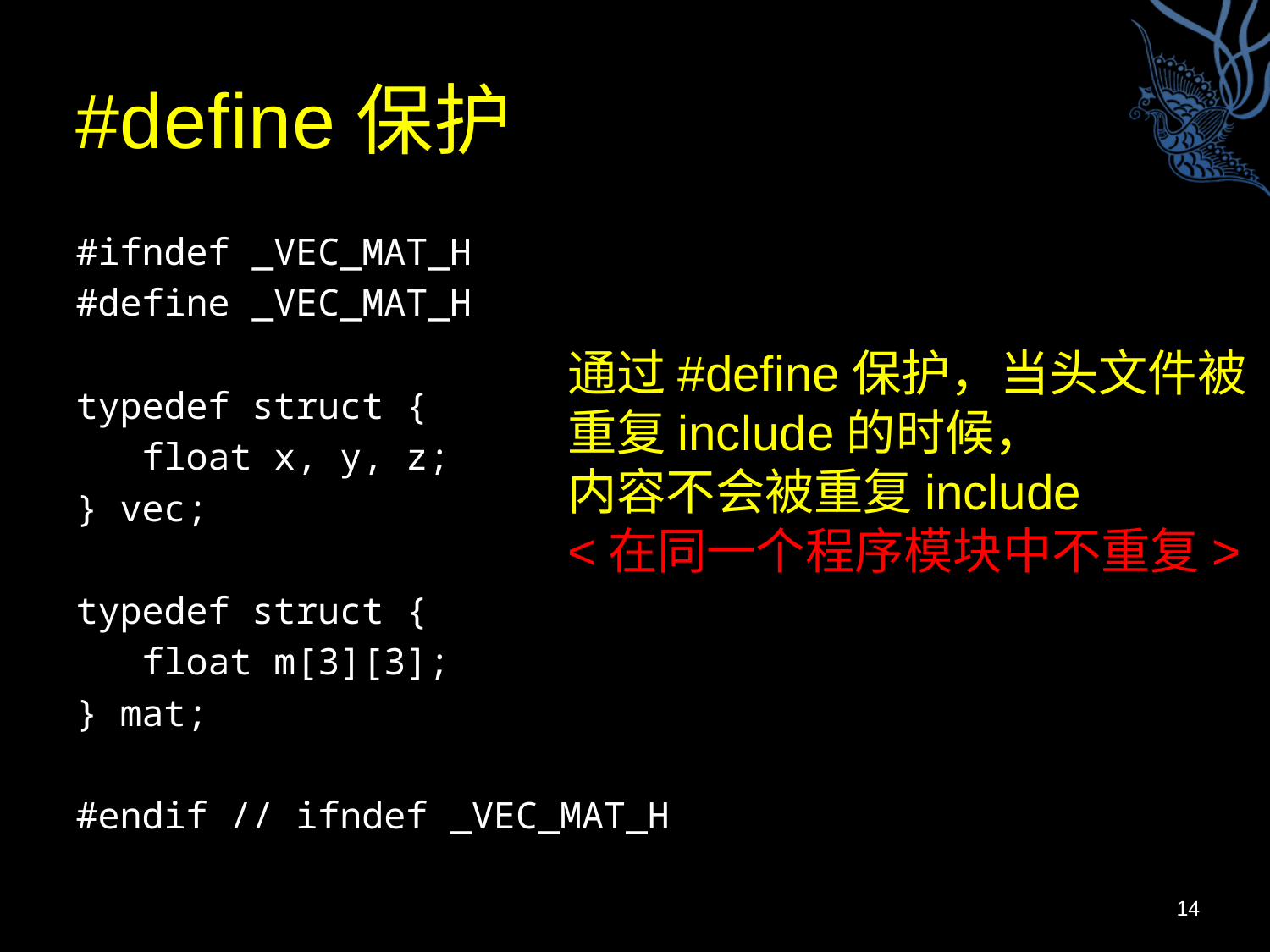

# #define保护
#ifndef _VEC_MAT_H
#define _VEC_MAT_H

typedef struct {
   float x, y, z;
} vec;

typedef struct {
   float m[3][3];
} mat;

#endif // ifndef _VEC_MAT_H

通过#define保护，当头文件被重复include的时候，
内容不会被重复include
<在同一个程序模块中不重复>
14